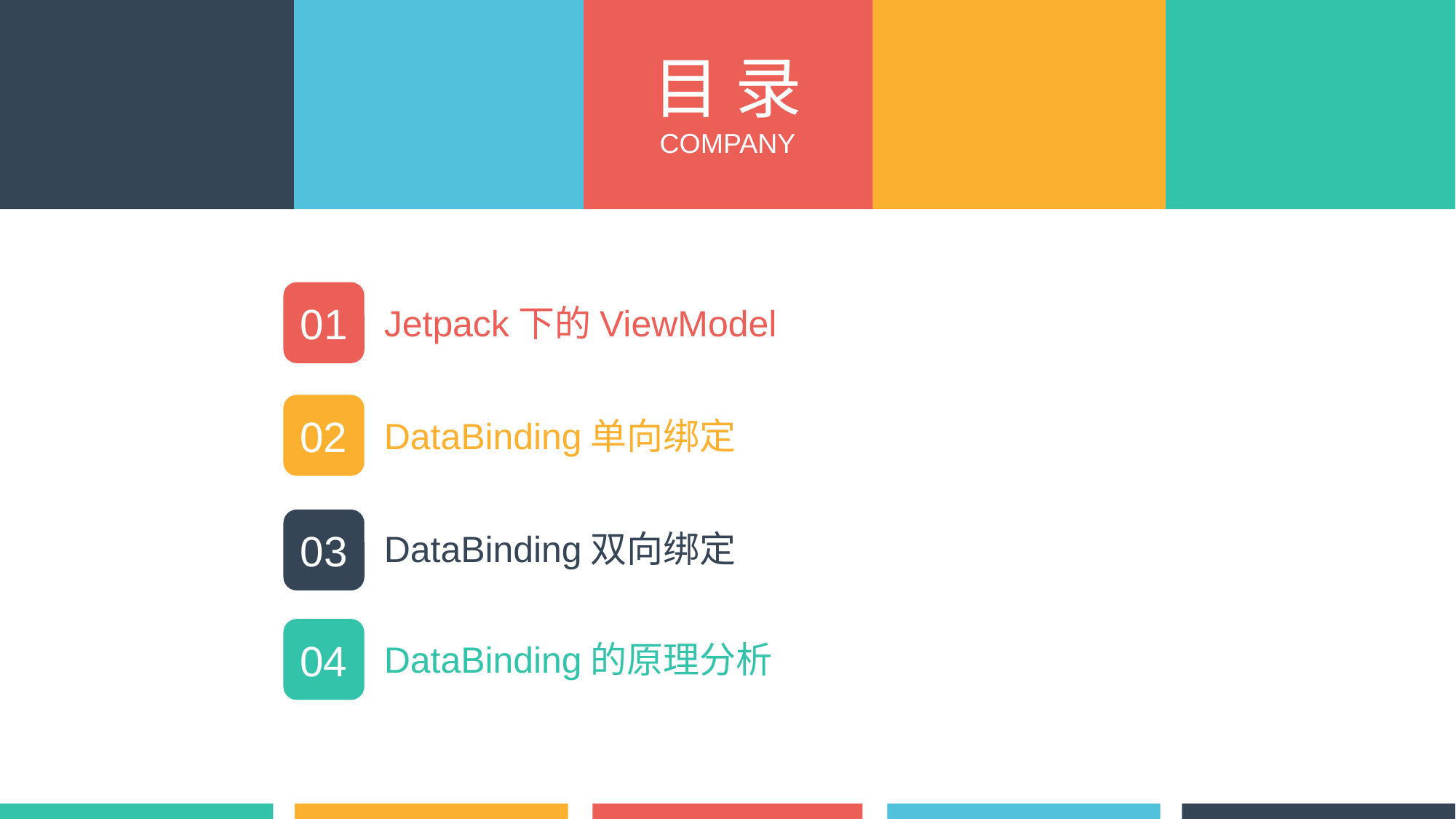

目 录
COMPANY
01
Jetpack下的ViewModel
02
DataBinding单向绑定
03
DataBinding双向绑定
04
DataBinding的原理分析